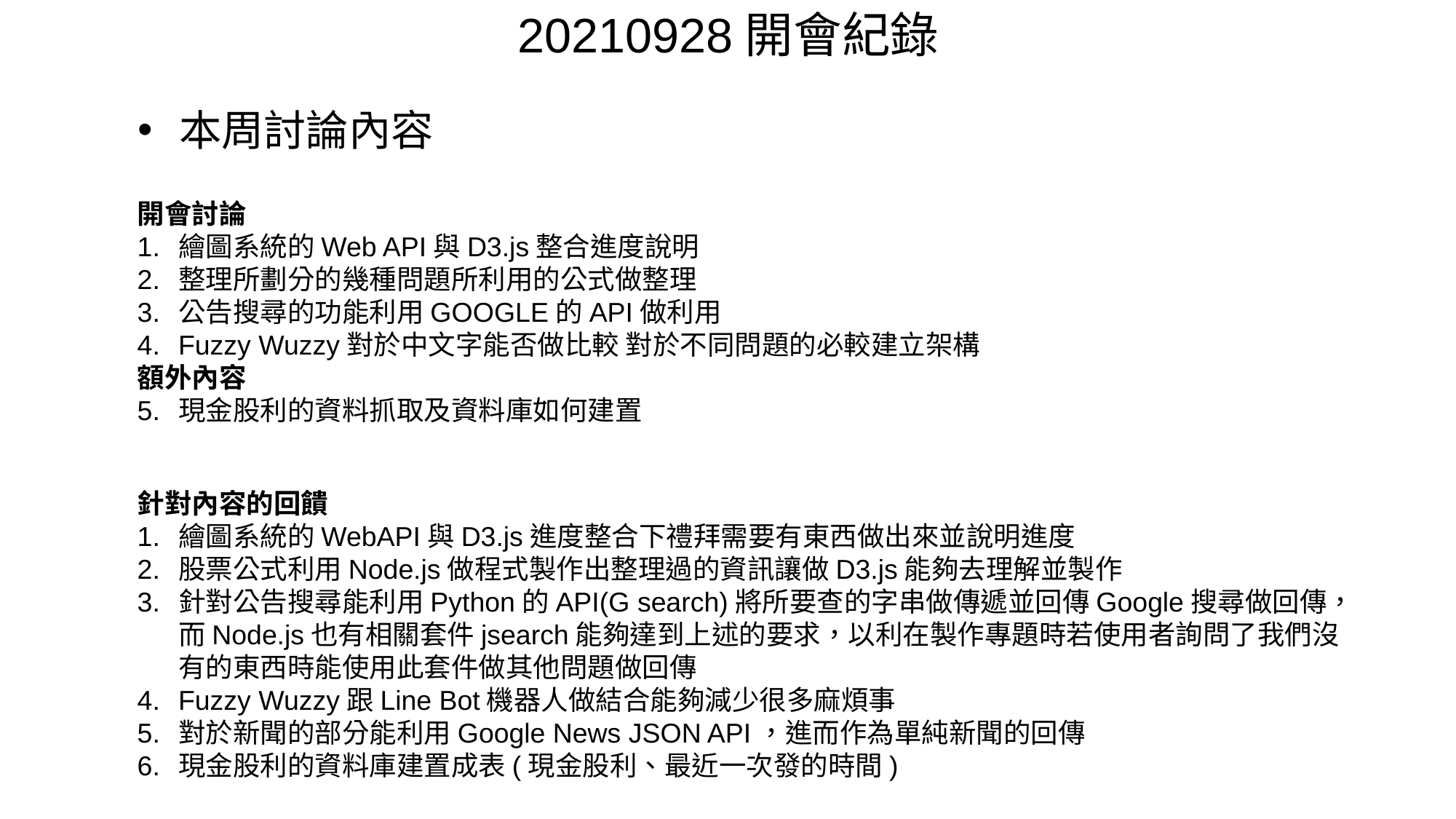

20210928開會紀錄
本周討論內容
開會討論
繪圖系統的Web API與D3.js整合進度說明
整理所劃分的幾種問題所利用的公式做整理
公告搜尋的功能利用GOOGLE的API做利用
Fuzzy Wuzzy對於中文字能否做比較 對於不同問題的必較建立架構
額外內容
現金股利的資料抓取及資料庫如何建置

針對內容的回饋
繪圖系統的WebAPI與D3.js進度整合下禮拜需要有東西做出來並說明進度
股票公式利用Node.js做程式製作出整理過的資訊讓做D3.js能夠去理解並製作
針對公告搜尋能利用Python的API(G search)將所要查的字串做傳遞並回傳Google搜尋做回傳，而Node.js也有相關套件jsearch能夠達到上述的要求，以利在製作專題時若使用者詢問了我們沒有的東西時能使用此套件做其他問題做回傳
Fuzzy Wuzzy跟Line Bot機器人做結合能夠減少很多麻煩事
對於新聞的部分能利用Google News JSON API，進而作為單純新聞的回傳
現金股利的資料庫建置成表(現金股利、最近一次發的時間)